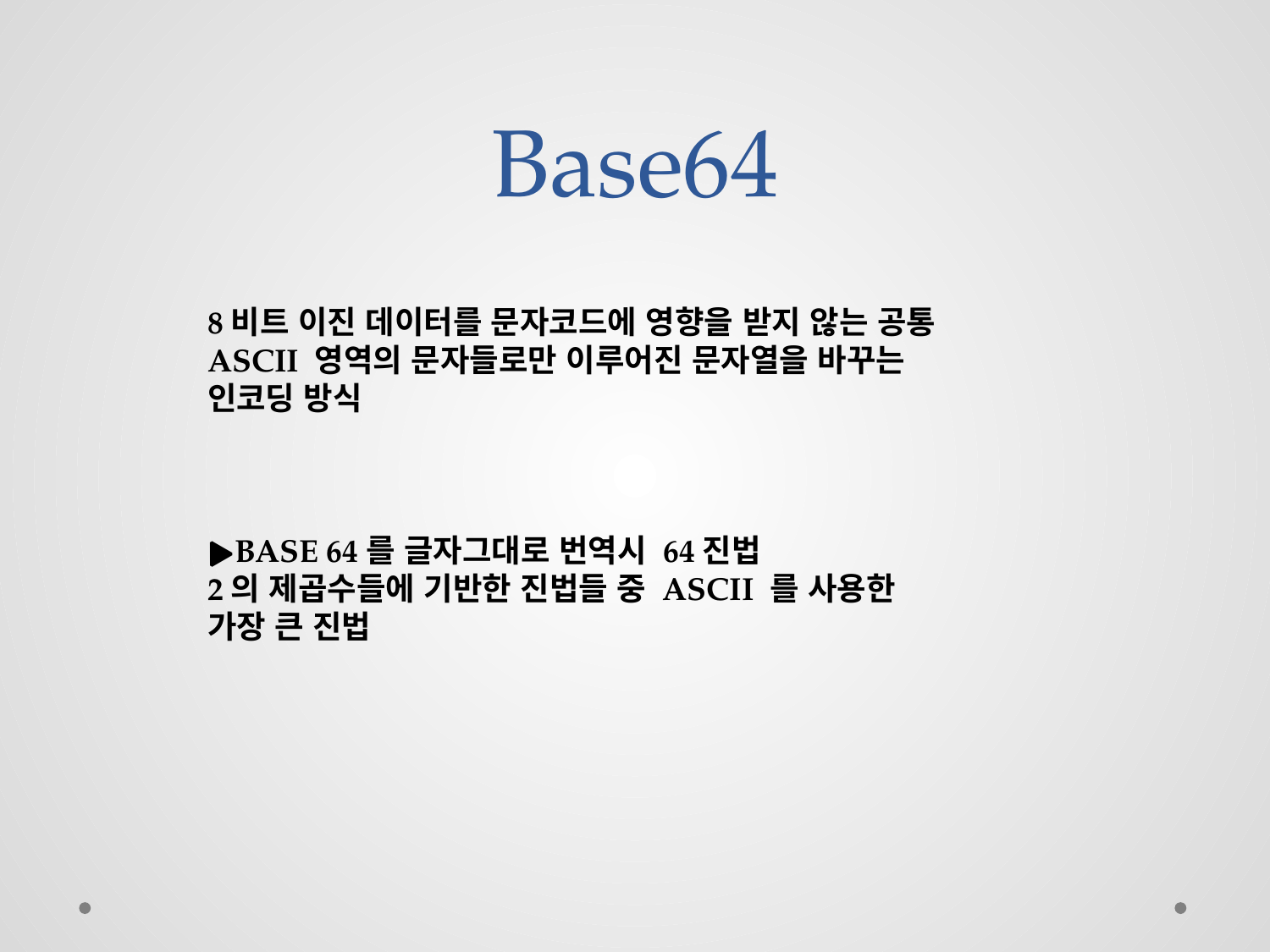

# Base64

8비트 이진 데이터를 문자코드에 영향을 받지 않는 공통 ASCII 영역의 문자들로만 이루어진 문자열을 바꾸는 인코딩 방식

▶BASE 64를 글자그대로 번역시 64진법
2의 제곱수들에 기반한 진법들 중 ASCII 를 사용한 가장 큰 진법